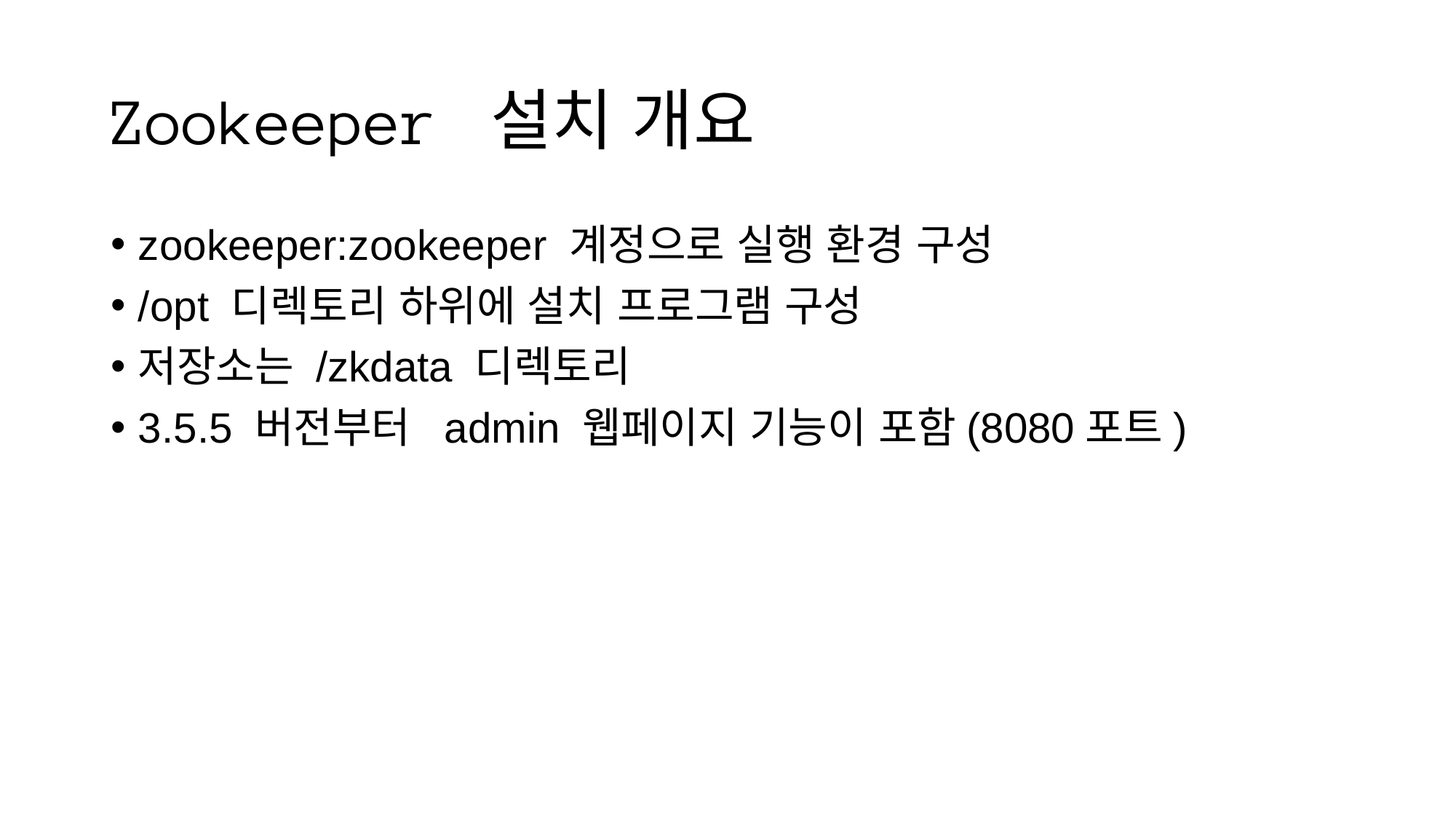

# Zookeeper 설치 개요
zookeeper:zookeeper 계정으로 실행 환경 구성
/opt 디렉토리 하위에 설치 프로그램 구성
저장소는 /zkdata 디렉토리
3.5.5 버전부터  admin 웹페이지 기능이 포함(8080포트)